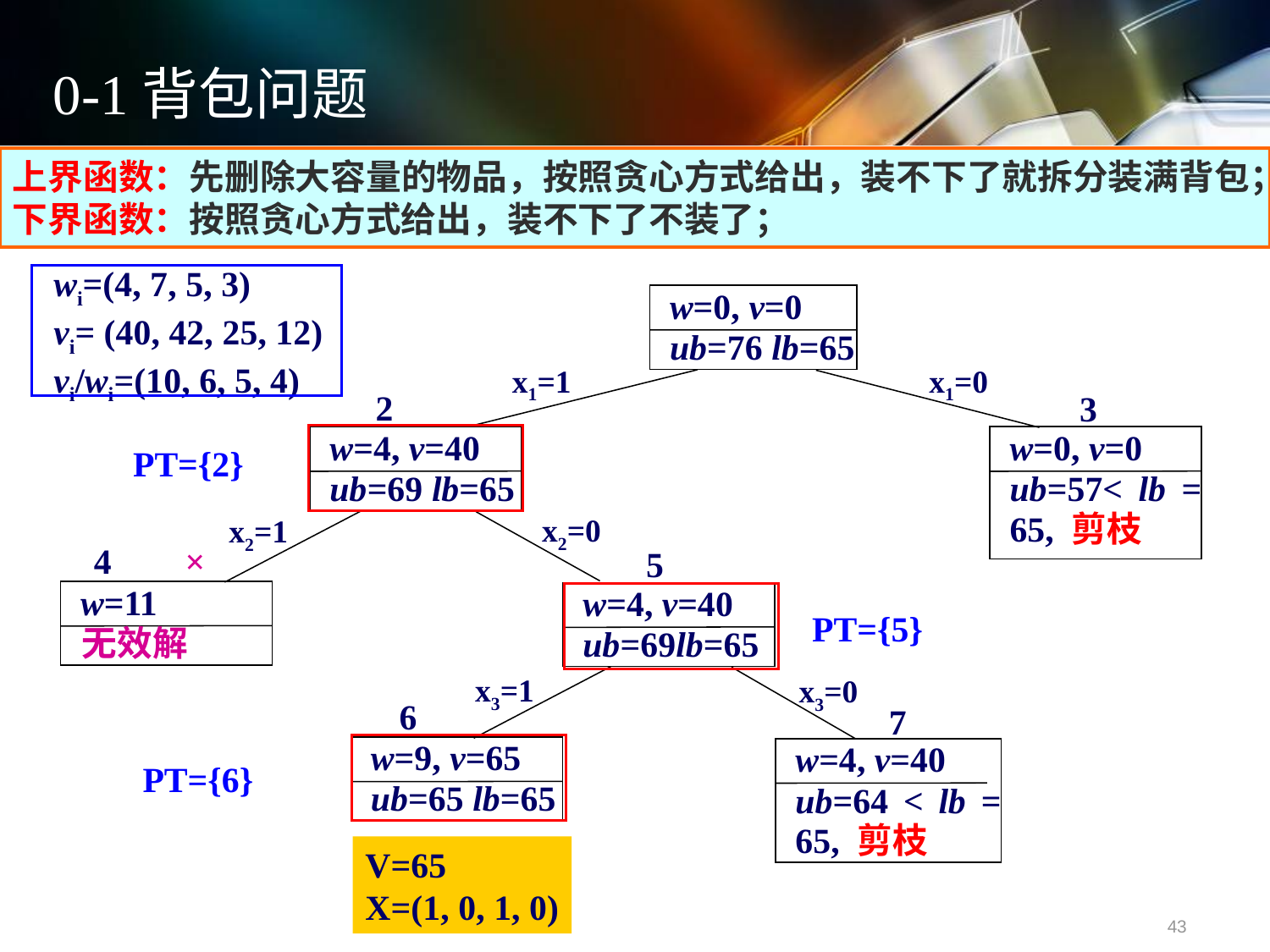

0-1背包问题
上界函数：先删除大容量的物品，按照贪心方式给出，装不下了就拆分装满背包；
下界函数：按照贪心方式给出，装不下了不装了；

wi=(4, 7, 5, 3)
vi= (40, 42, 25, 12)
vi/wi=(10, 6, 5, 4)

w=0, v=0
ub=76 lb=65

x1=1
x1=0

2
3

w=4, v=40
ub=69 lb=65
w=0, v=0
ub=57< lb = 65, 剪枝
PT={2}

x2=0
x2=1

4
×
5
w=11

w=4, v=40
ub=69lb=65

PT={5}
无效解

x3=1
x3=0

6
7

w=9, v=65
ub=65 lb=65
w=4, v=40
ub=64 < lb = 65, 剪枝
PT={6}

V=65
X=(1, 0, 1, 0)
43